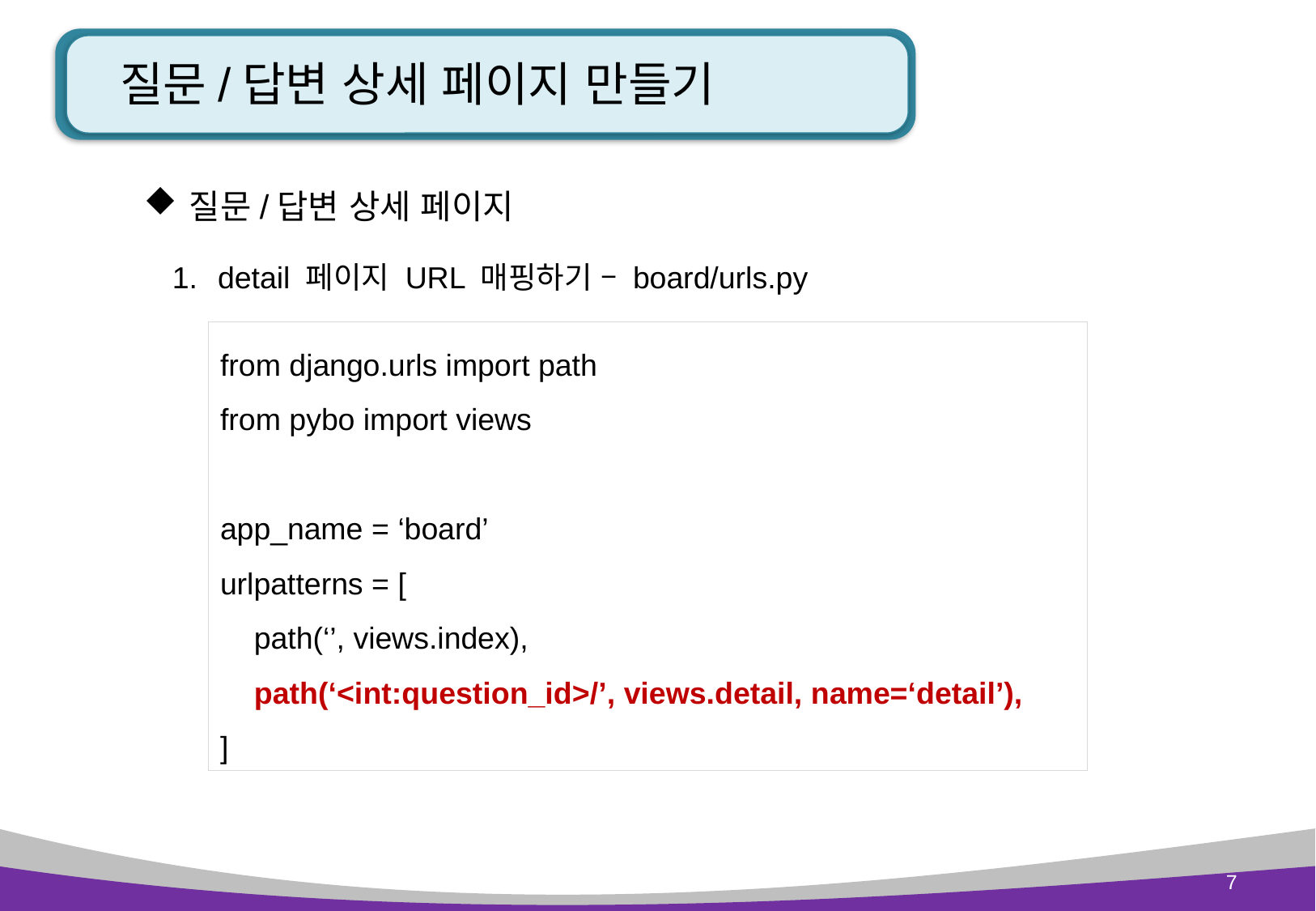

# 질문/답변 상세 페이지 만들기
질문/답변 상세 페이지
detail 페이지 URL 매핑하기 – board/urls.py
from django.urls import path
from pybo import views

app_name = ‘board’
urlpatterns = [
    path(‘’, views.index),
    path(‘<int:question_id>/’, views.detail, name=‘detail’),
]
7